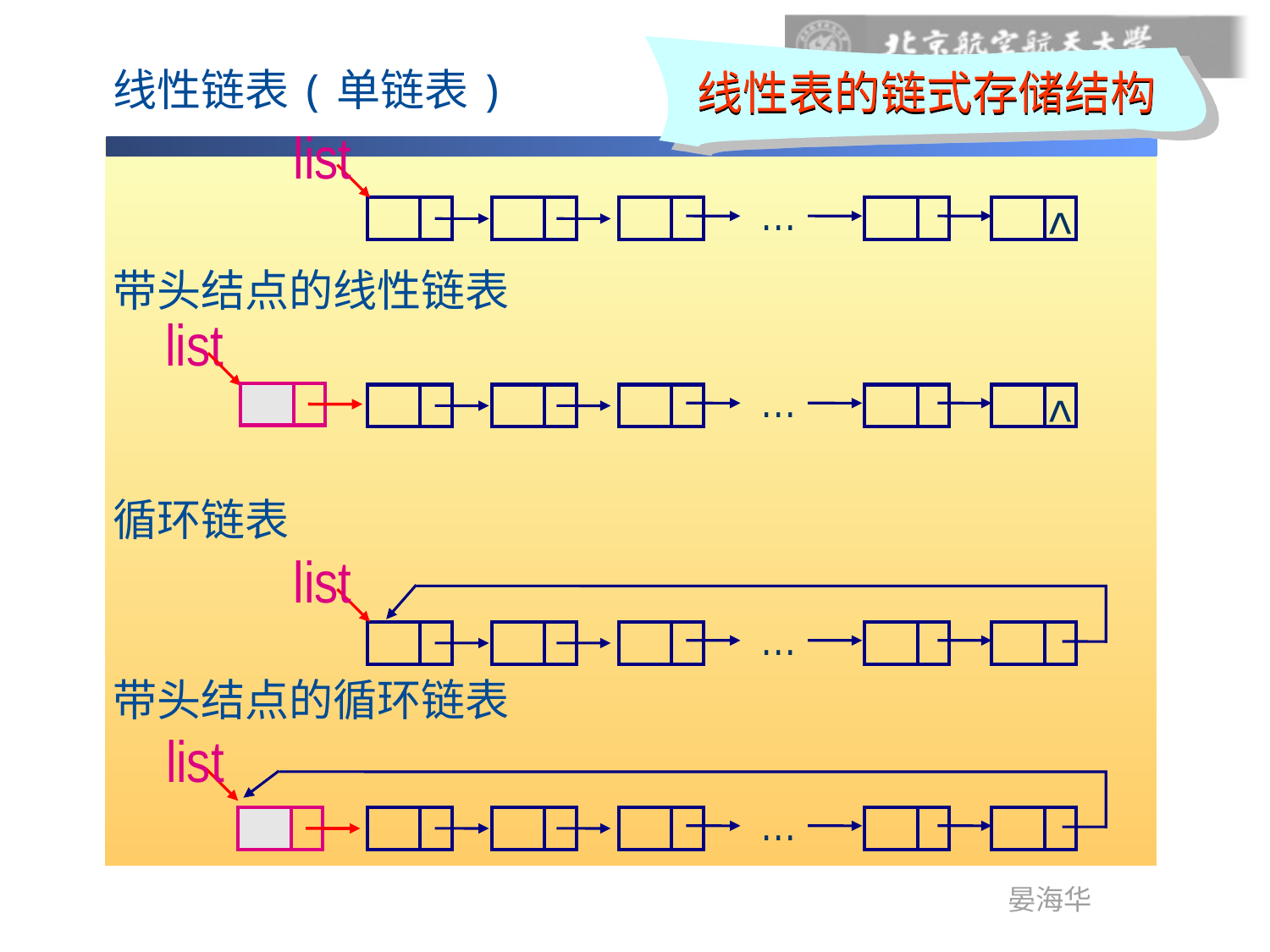

线性表的链式存储结构
线性链表(单链表)
list

…
^

带头结点的线性链表
list

…
^

循环链表
list

…

带头结点的循环链表
list

…